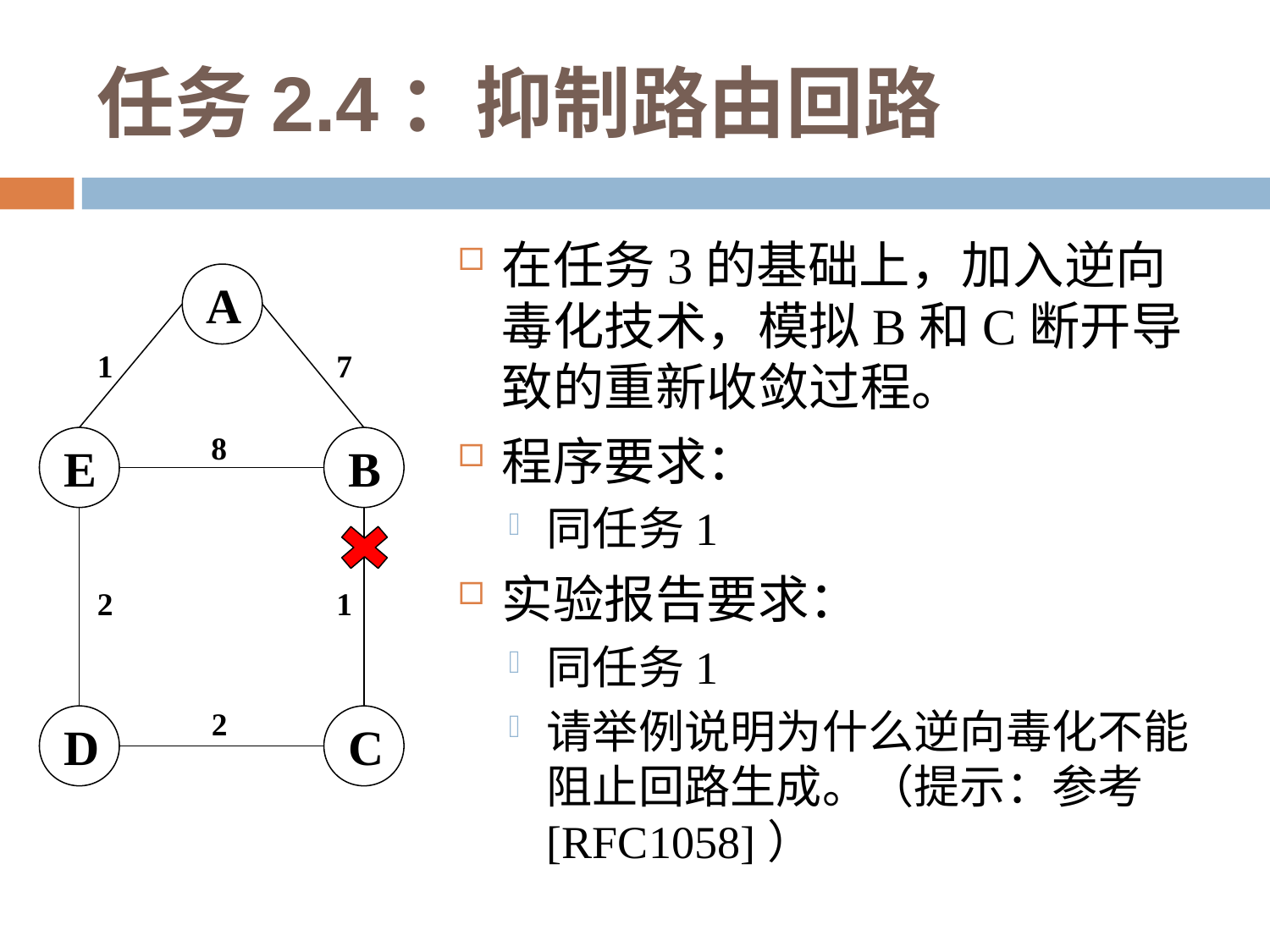

# 任务2.4：抑制路由回路
在任务3的基础上，加入逆向毒化技术，模拟B和C断开导致的重新收敛过程。
程序要求：
同任务1
实验报告要求：
同任务1
请举例说明为什么逆向毒化不能阻止回路生成。（提示：参考[RFC1058]）
A
1
7
8
E
B
1
2
2
D
C